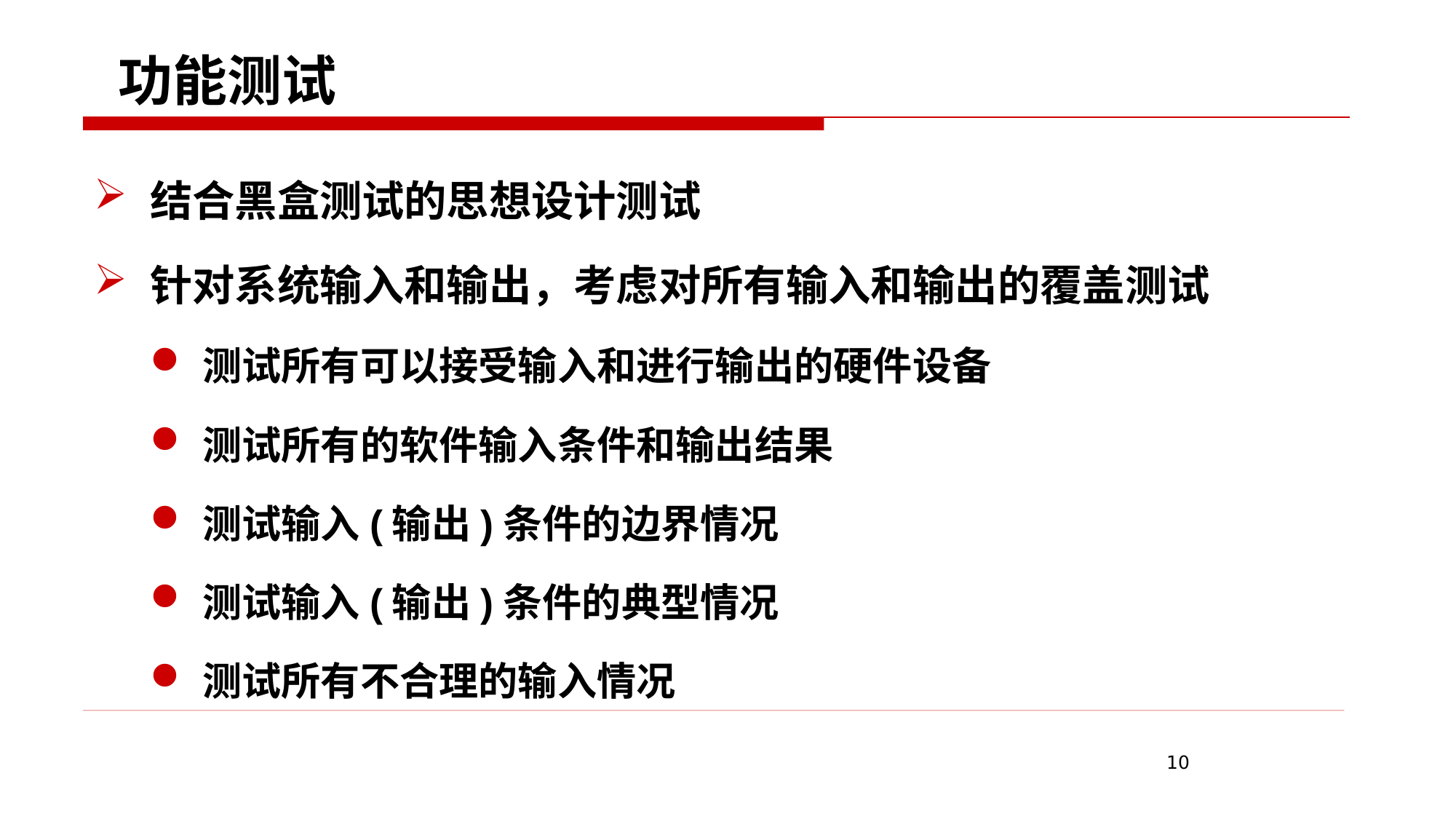

# 功能测试
结合黑盒测试的思想设计测试
针对系统输入和输出，考虑对所有输入和输出的覆盖测试
测试所有可以接受输入和进行输出的硬件设备
测试所有的软件输入条件和输出结果
测试输入(输出)条件的边界情况
测试输入(输出)条件的典型情况
测试所有不合理的输入情况
10